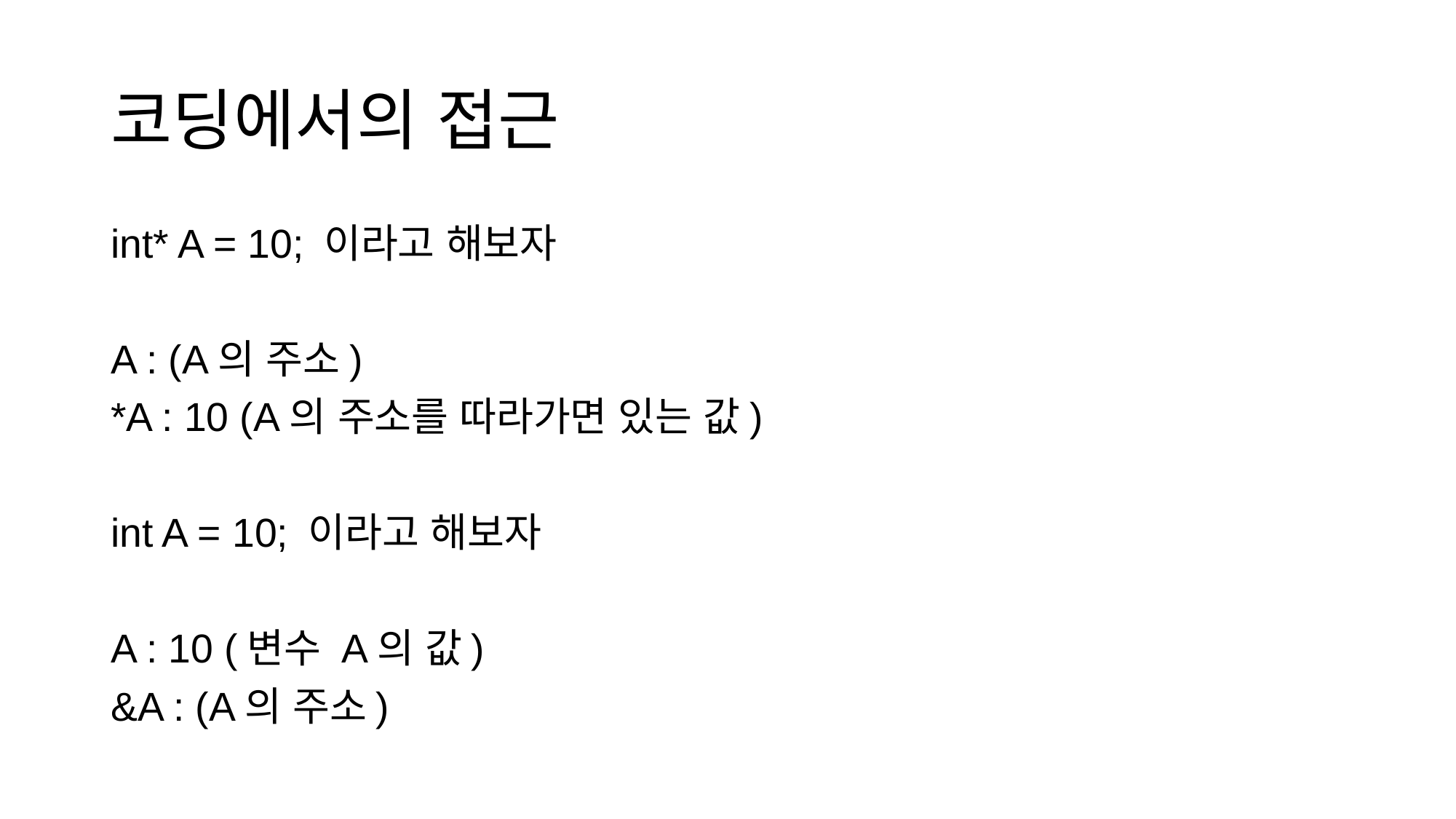

# 코딩에서의 접근
int* A = 10; 이라고 해보자

A : (A의 주소)
*A : 10 (A의 주소를 따라가면 있는 값)

int A = 10; 이라고 해보자

A : 10 (변수 A의 값)
&A : (A의 주소)